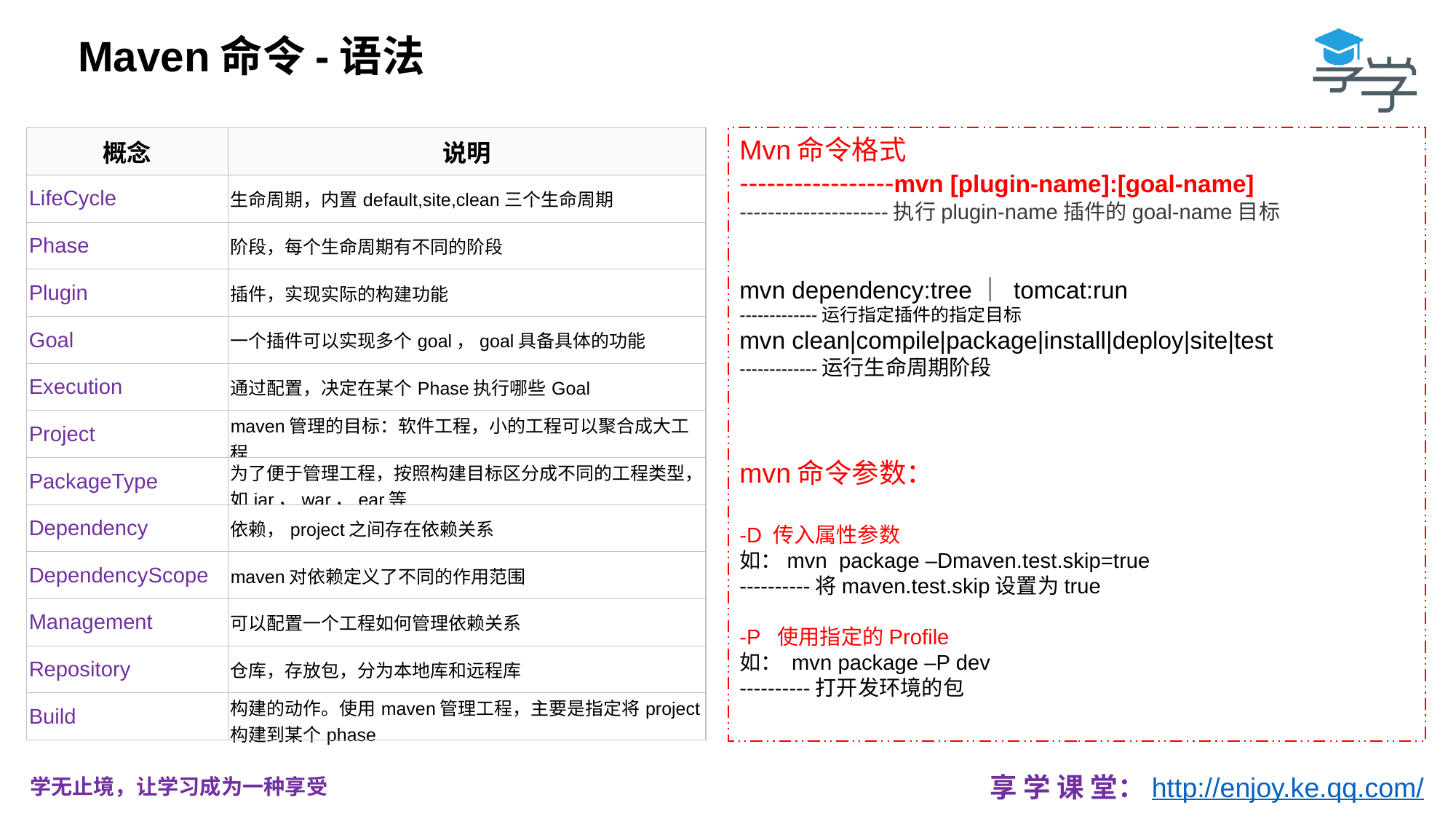

Maven命令-语法
Mvn命令格式
-----------------mvn [plugin-name]:[goal-name]
---------------------执行plugin-name插件的goal-name目标

mvn dependency:tree｜ tomcat:run
-------------运行指定插件的指定目标
mvn clean|compile|package|install|deploy|site|test
-------------运行生命周期阶段

mvn命令参数：

-D 传入属性参数
如：mvn  package –Dmaven.test.skip=true
----------将maven.test.skip设置为true

-P  使用指定的Profile
如： mvn package –P dev
----------打开发环境的包
| 概念 | 说明 |
| --- | --- |
| LifeCycle | 生命周期，内置default,site,clean三个生命周期 |
| Phase | 阶段，每个生命周期有不同的阶段 |
| Plugin | 插件，实现实际的构建功能 |
| Goal | 一个插件可以实现多个goal，goal具备具体的功能 |
| Execution | 通过配置，决定在某个Phase执行哪些Goal |
| Project | maven管理的目标：软件工程，小的工程可以聚合成大工程 |
| PackageType | 为了便于管理工程，按照构建目标区分成不同的工程类型，如jar，war，ear等 |
| Dependency | 依赖，project之间存在依赖关系 |
| DependencyScope | maven对依赖定义了不同的作用范围 |
| Management | 可以配置一个工程如何管理依赖关系 |
| Repository | 仓库，存放包，分为本地库和远程库 |
| Build | 构建的动作。使用maven管理工程，主要是指定将project构建到某个phase |